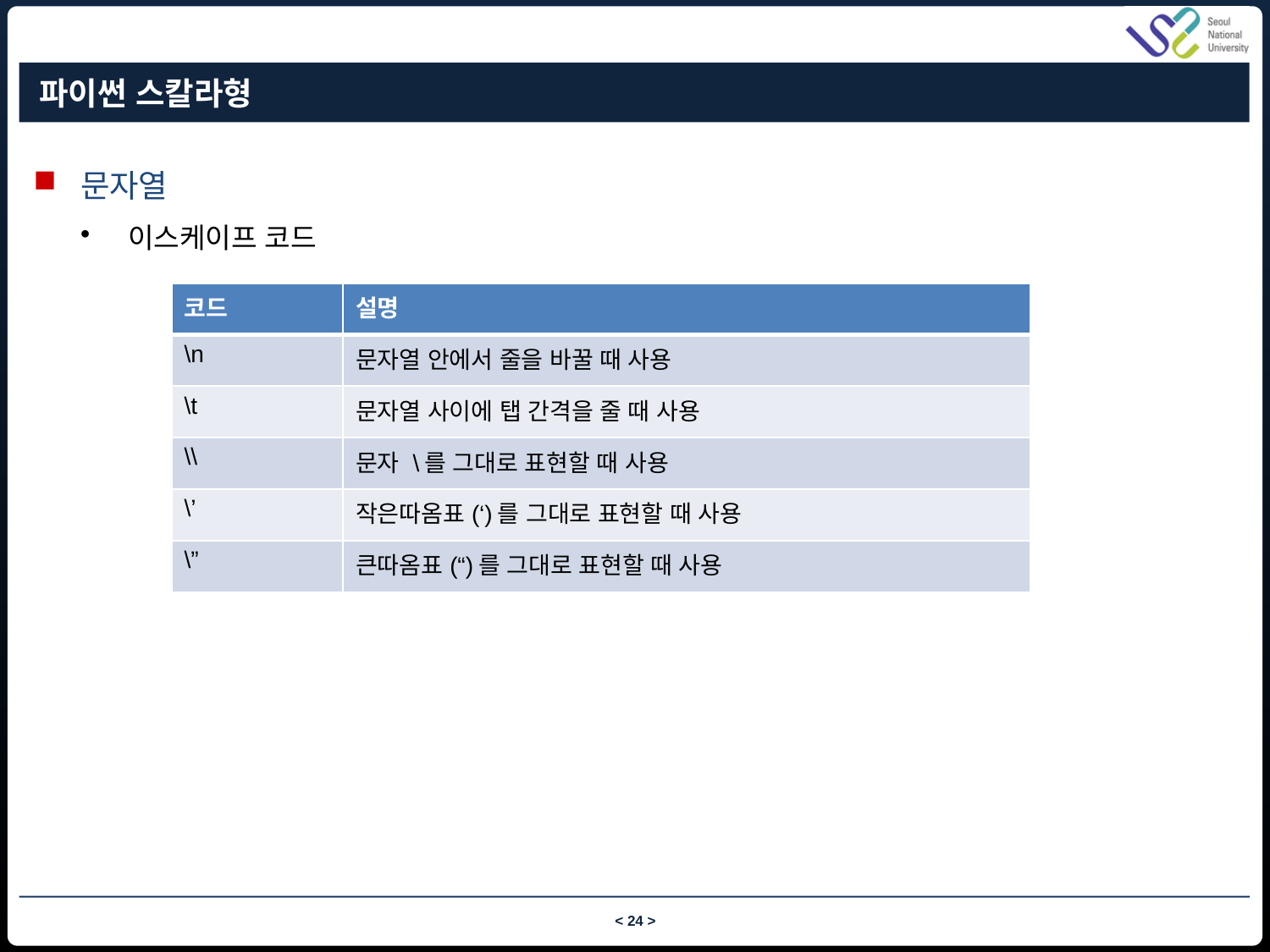

# 파이썬 스칼라형
문자열
이스케이프 코드

| 코드 | 설명 |
| --- | --- |
| \n | 문자열 안에서 줄을 바꿀 때 사용 |
| \t | 문자열 사이에 탭 간격을 줄 때 사용 |
| \\ | 문자 \를 그대로 표현할 때 사용 |
| \’ | 작은따옴표(‘)를 그대로 표현할 때 사용 |
| \” | 큰따옴표(“)를 그대로 표현할 때 사용 |